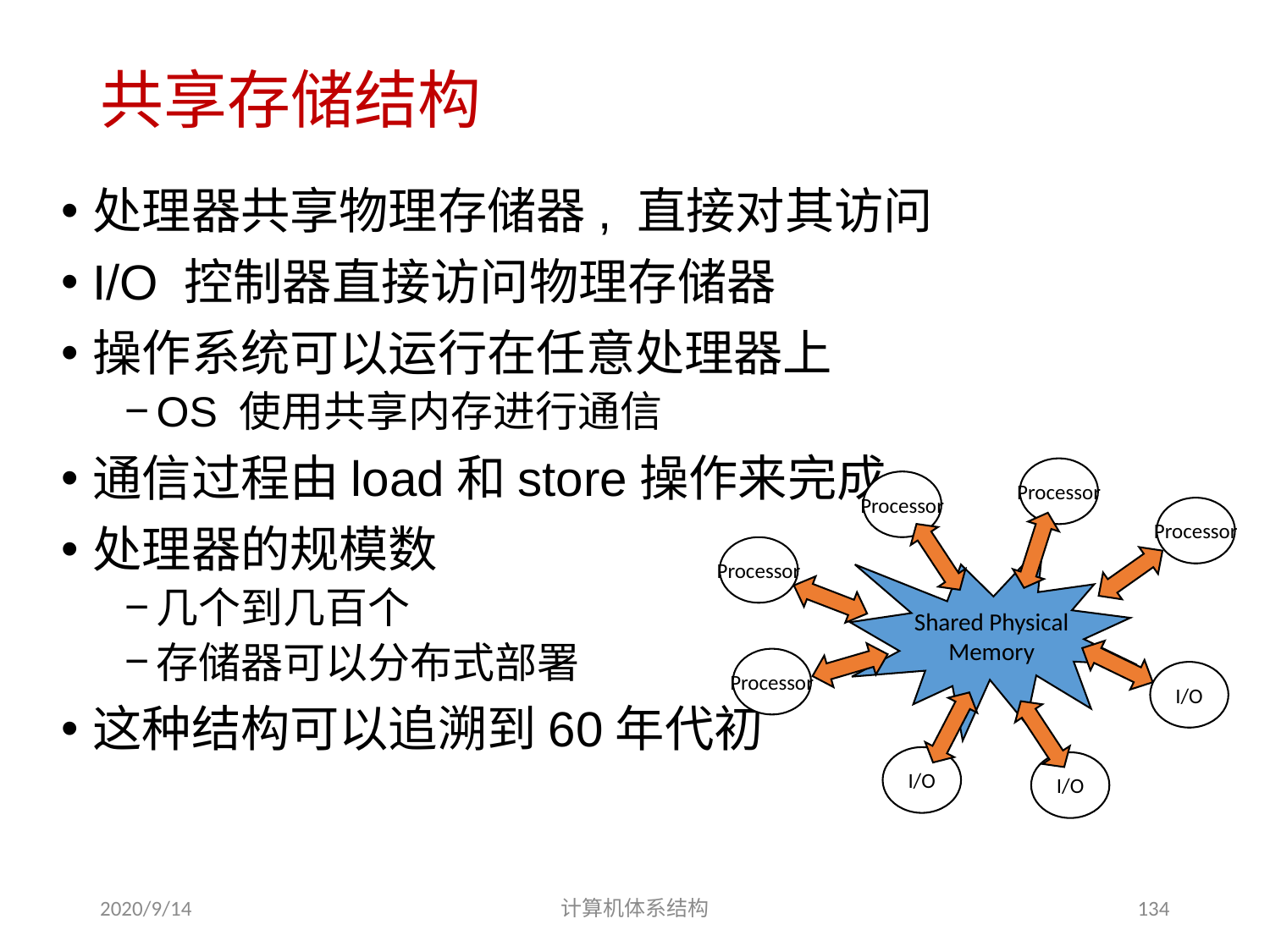

# 共享存储结构
处理器共享物理存储器, 直接对其访问
I/O 控制器直接访问物理存储器
操作系统可以运行在任意处理器上
OS 使用共享内存进行通信
通信过程由load和store操作来完成
处理器的规模数
几个到几百个
存储器可以分布式部署
这种结构可以追溯到60年代初
Processor
Processor
Processor

Processor

Shared Physical
Memory

Processor

I/O

I/O
I/O
2020/9/14
计算机体系结构
134